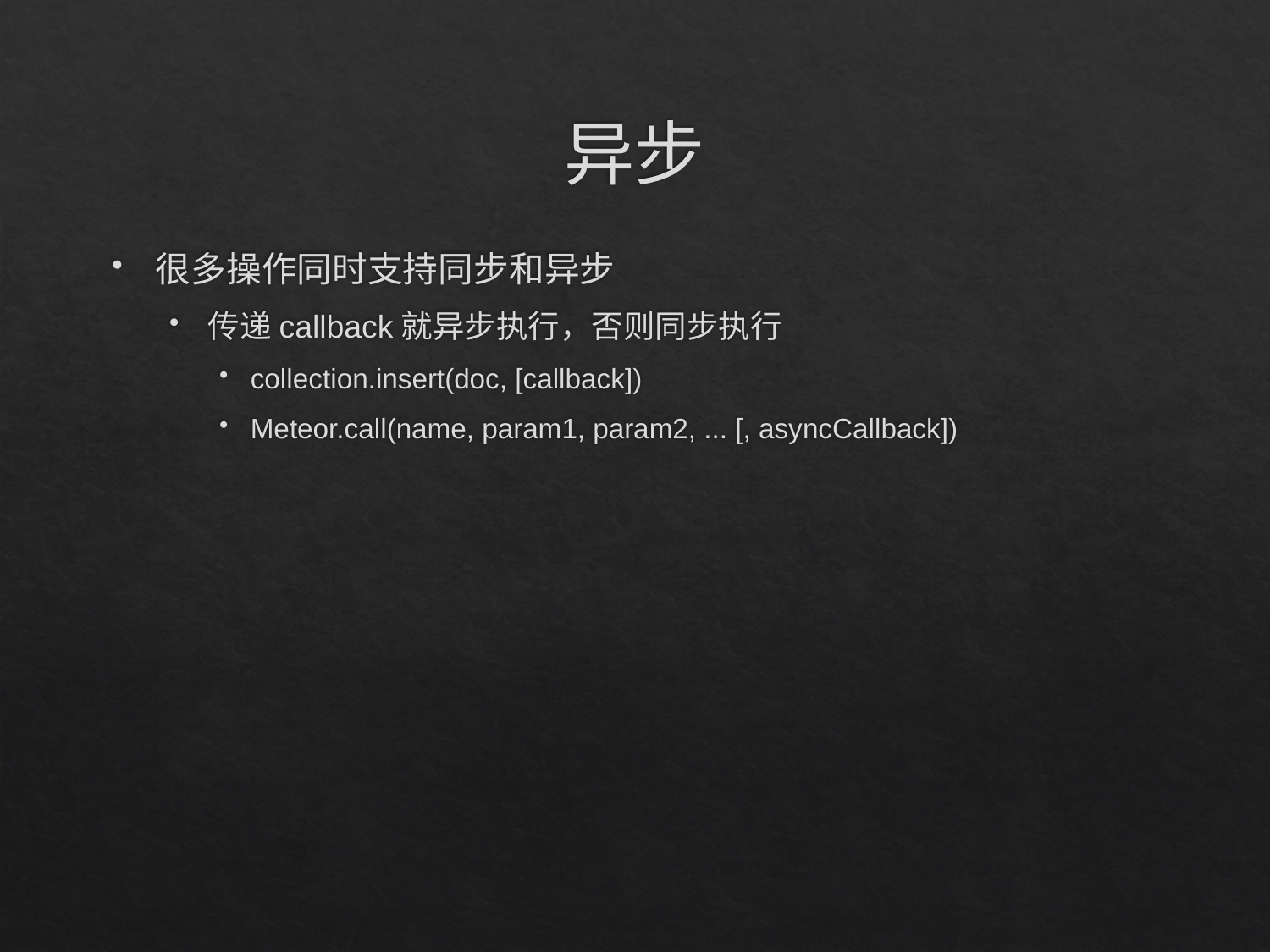

# 异步
很多操作同时支持同步和异步
传递callback就异步执行，否则同步执行
collection.insert(doc, [callback])
Meteor.call(name, param1, param2, ... [, asyncCallback])